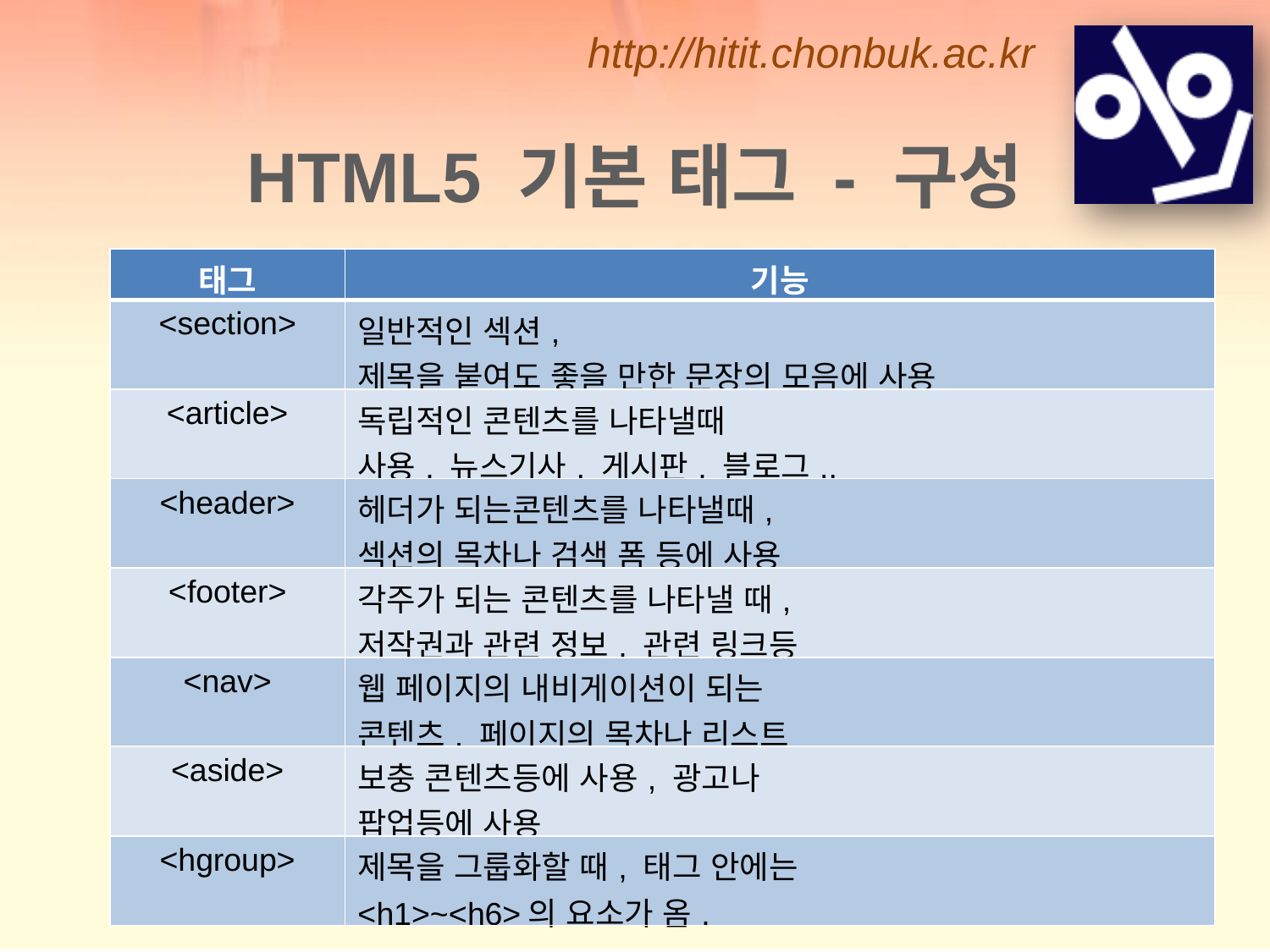

HTML5 기본 태그 - 구성

| 태그 | 기능 |
| --- | --- |
| <section> | 일반적인 섹션, 제목을 붙여도 좋을 만한 문장의 모음에 사용 |
| <article> | 독립적인 콘텐츠를 나타낼때 사용, 뉴스기사, 게시판, 블로그.. |
| <header> | 헤더가 되는콘텐츠를 나타낼때, 섹션의 목차나 검색 폼 등에 사용 |
| <footer> | 각주가 되는 콘텐츠를 나타낼 때, 저작권과 관련 정보, 관련 링크등 |
| <nav> | 웹 페이지의 내비게이션이 되는 콘텐츠, 페이지의 목차나 리스트 |
| <aside> | 보충 콘텐츠등에 사용, 광고나 팝업등에 사용 |
| <hgroup> | 제목을 그룹화할 때, 태그 안에는 <h1>~<h6>의 요소가 옴. |